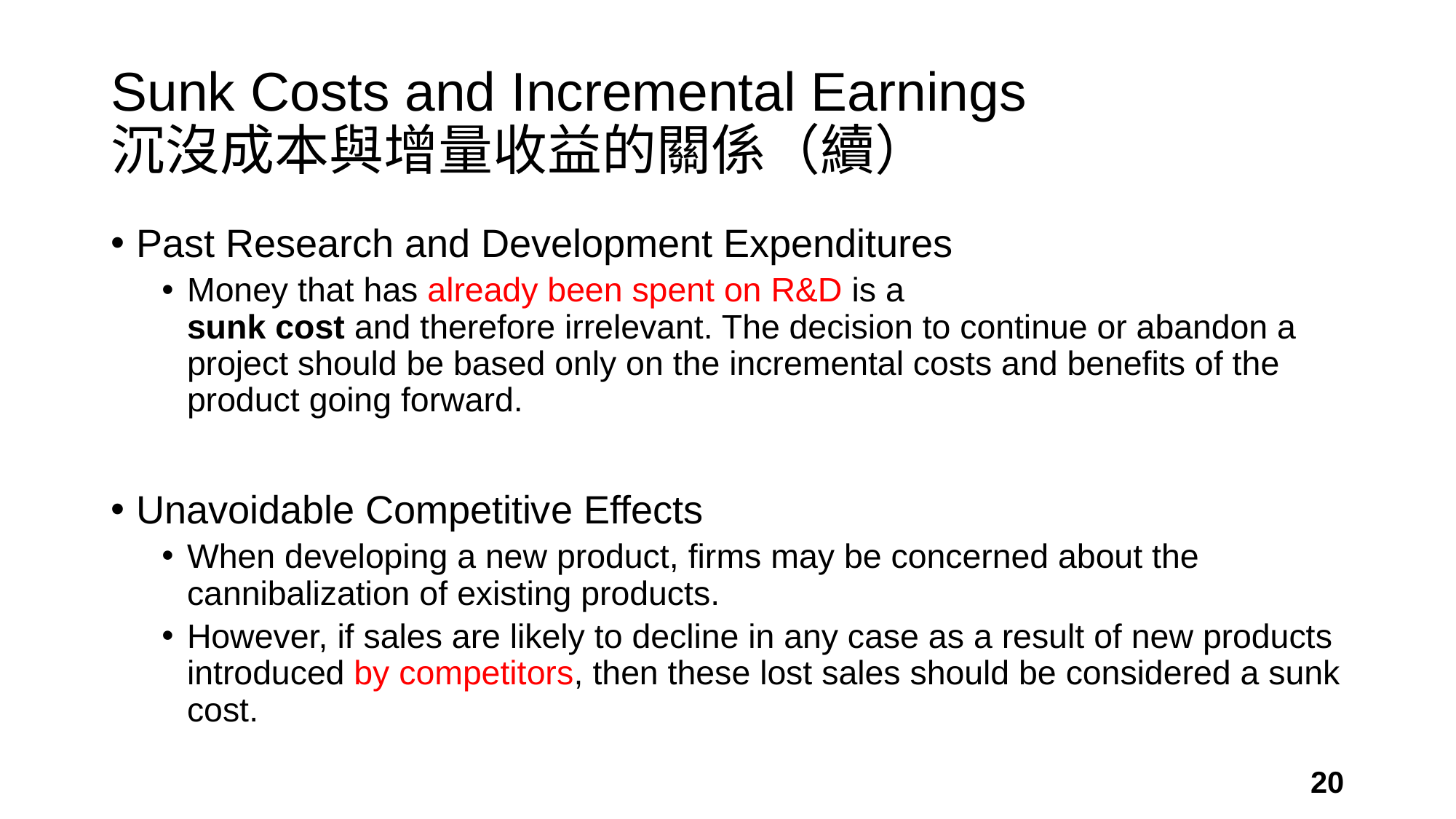

# Sunk Costs and Incremental Earnings 沉沒成本與增量收益的關係（續）
Past Research and Development Expenditures
Money that has already been spent on R&D is a
sunk cost and therefore irrelevant. The decision to continue or abandon a project should be based only on the incremental costs and benefits of the product going forward.

Unavoidable Competitive Effects
When developing a new product, firms may be concerned about the cannibalization of existing products.
However, if sales are likely to decline in any case as a result of new products introduced by competitors, then these lost sales should be considered a sunk cost.

20